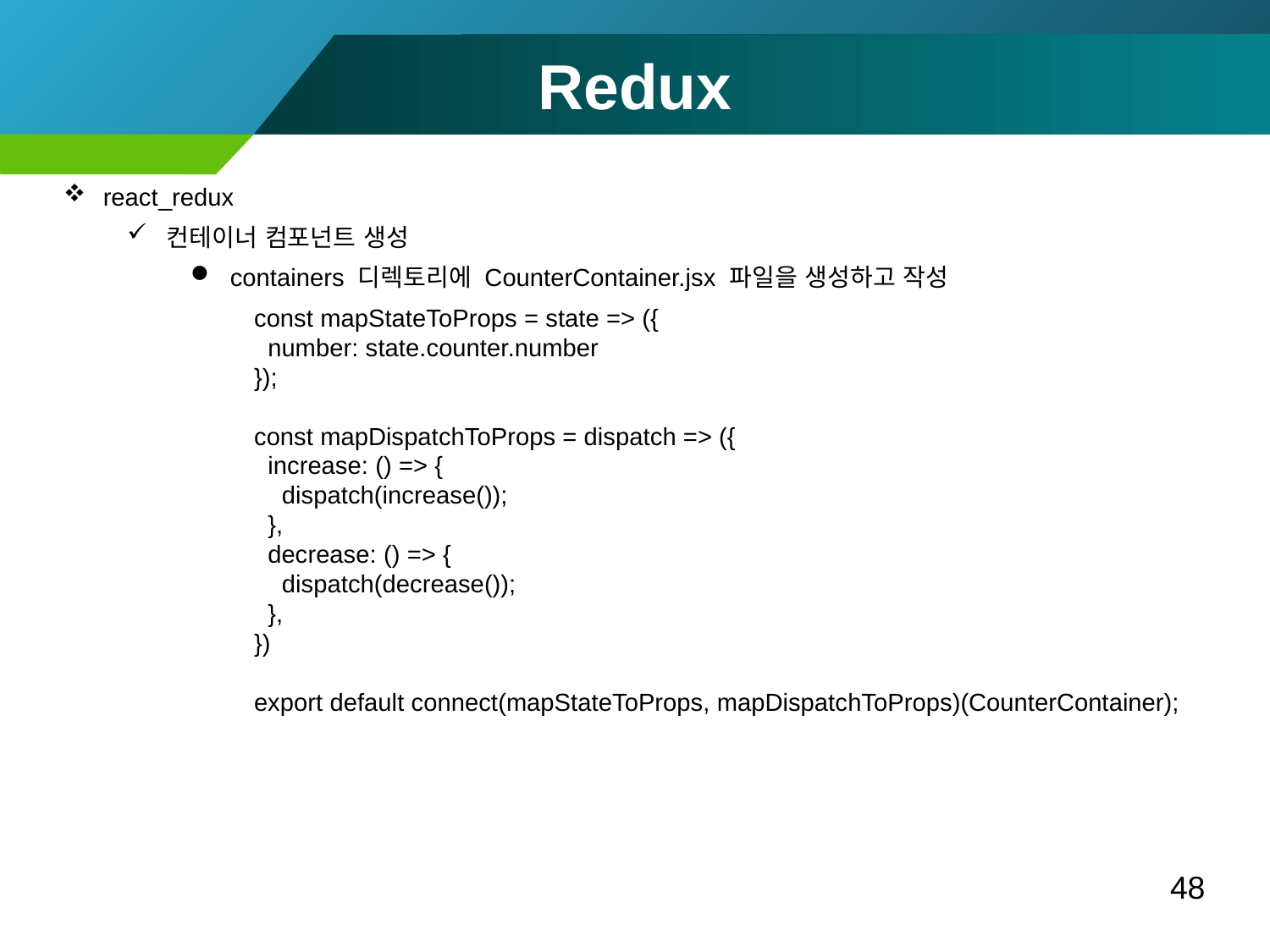

Redux
react_redux
컨테이너 컴포넌트 생성
containers 디렉토리에 CounterContainer.jsx 파일을 생성하고 작성
const mapStateToProps = state => ({
  number: state.counter.number
});

const mapDispatchToProps = dispatch => ({
  increase: () => {
    dispatch(increase());
  },
  decrease: () => {
    dispatch(decrease());
  },
})

export default connect(mapStateToProps, mapDispatchToProps)(CounterContainer);
48